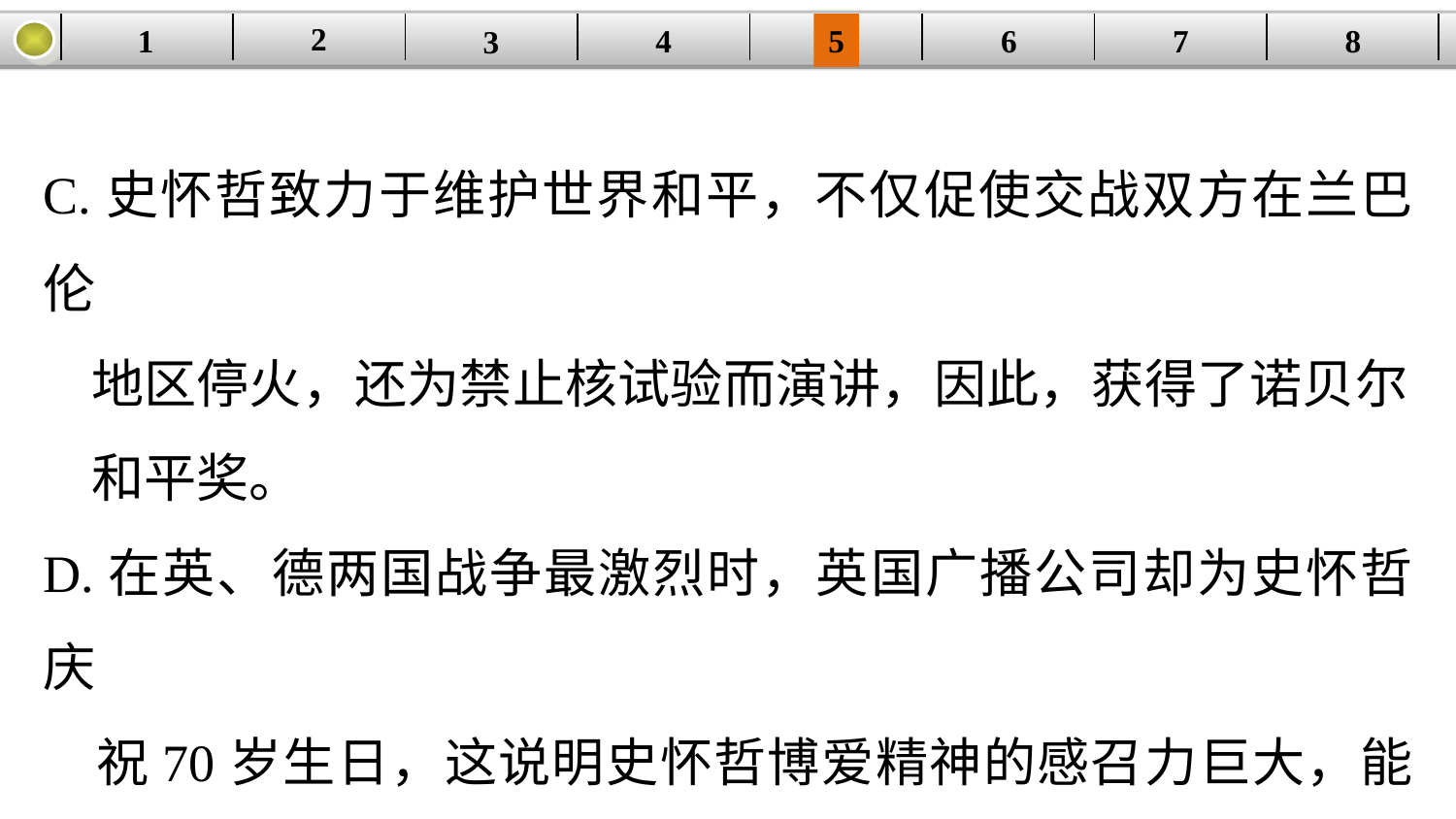

2
1
8
7
6
|  |  |  |  |  |  |  |  |
| --- | --- | --- | --- | --- | --- | --- | --- |
5
4
3

C.史怀哲致力于维护世界和平，不仅促使交战双方在兰巴伦
   地区停火，还为禁止核试验而演讲，因此，获得了诺贝尔
   和平奖。
D.在英、德两国战争最激烈时，英国广播公司却为史怀哲庆
   祝70岁生日，这说明史怀哲博爱精神的感召力巨大，能够
   化解敌意。